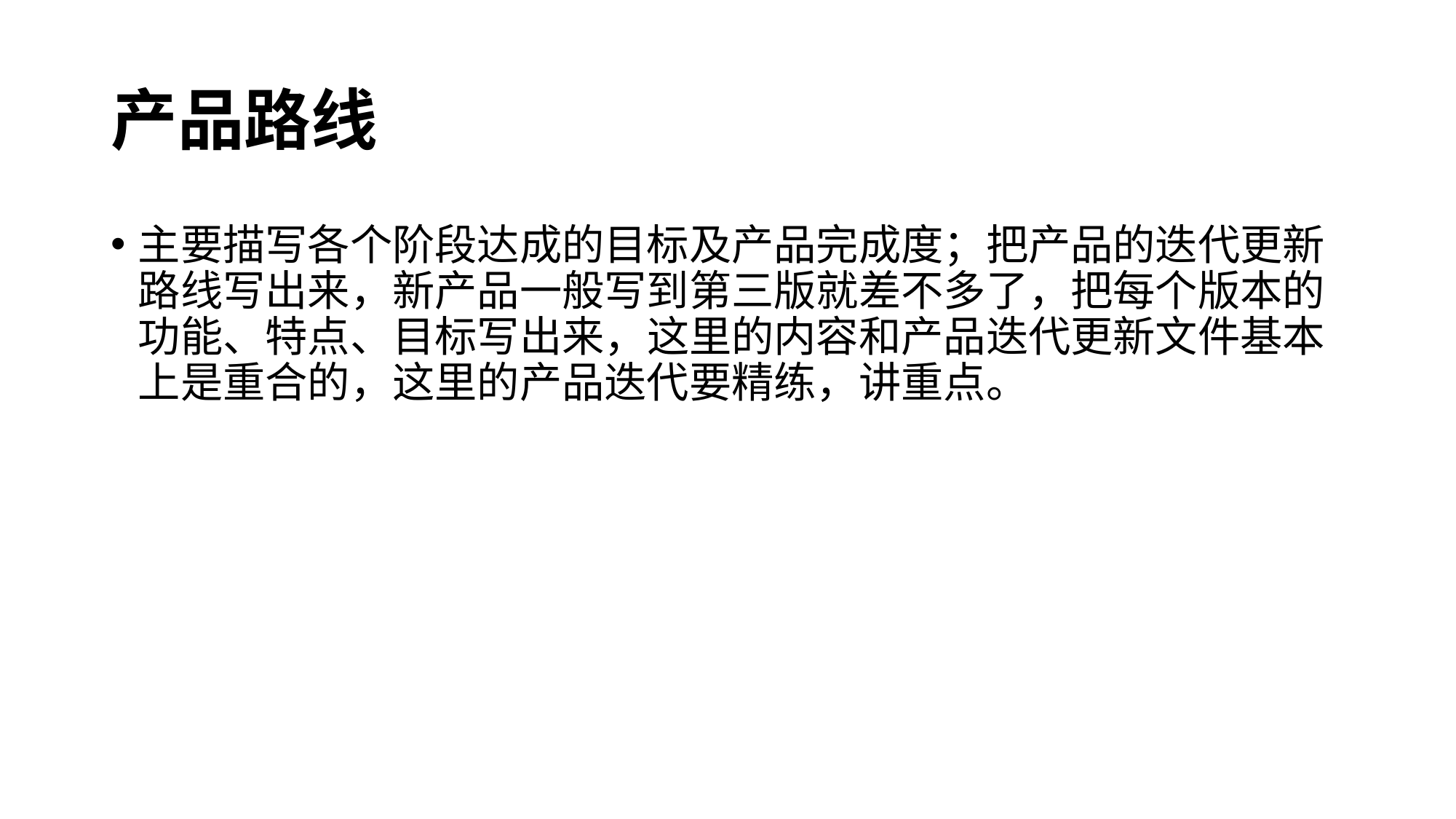

# 产品路线
主要描写各个阶段达成的目标及产品完成度；把产品的迭代更新路线写出来，新产品一般写到第三版就差不多了，把每个版本的功能、特点、目标写出来，这里的内容和产品迭代更新文件基本上是重合的，这里的产品迭代要精练，讲重点。